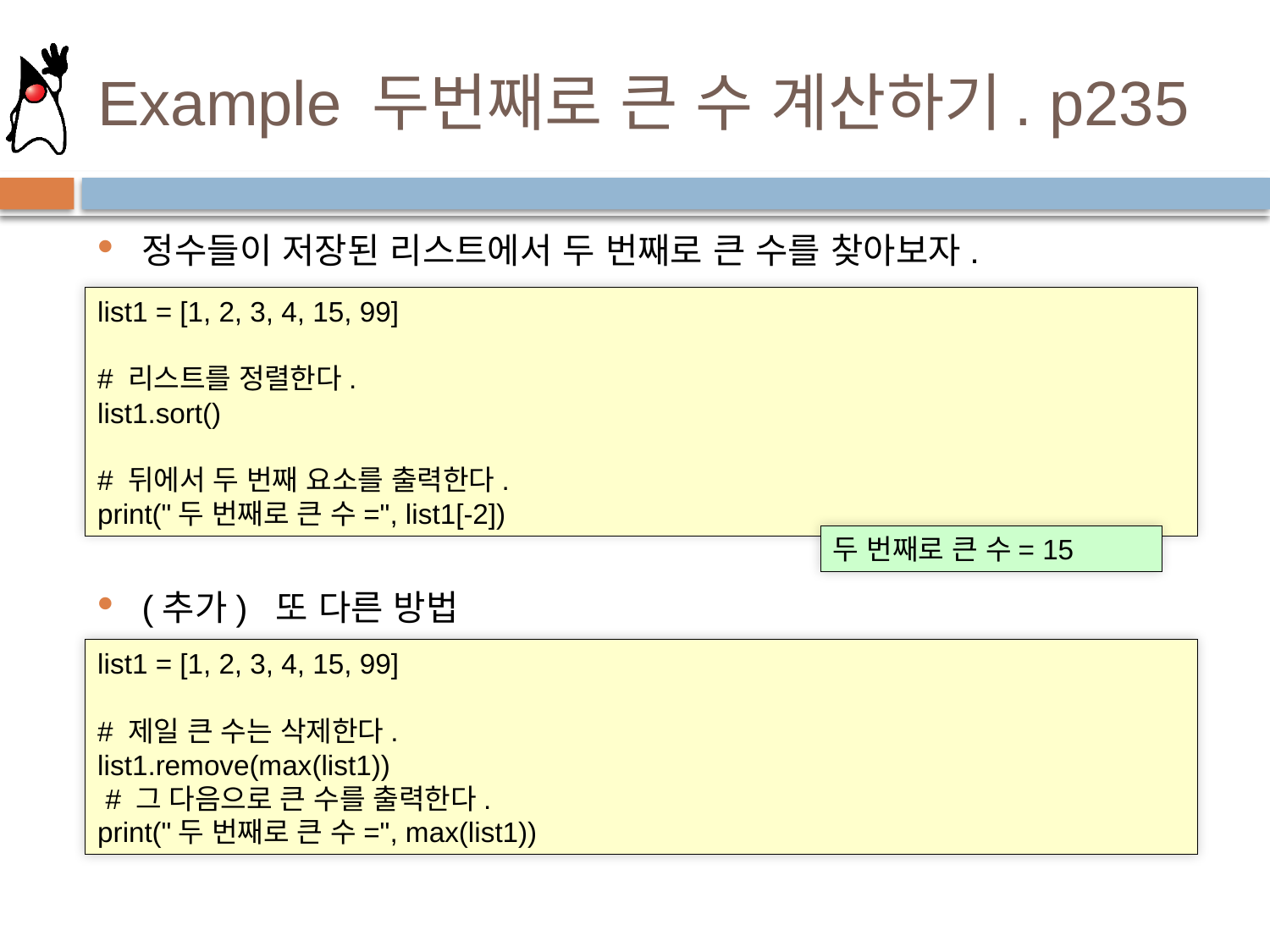

# Example 두번째로 큰 수 계산하기. p235
정수들이 저장된 리스트에서 두 번째로 큰 수를 찾아보자.

(추가)  또 다른 방법
list1 = [1, 2, 3, 4, 15, 99]

# 리스트를 정렬한다.
list1.sort()

# 뒤에서 두 번째 요소를 출력한다.
print("두 번째로 큰 수=", list1[-2])
두 번째로 큰 수= 15
list1 = [1, 2, 3, 4, 15, 99]

# 제일 큰 수는 삭제한다.
list1.remove(max(list1))
 # 그 다음으로 큰 수를 출력한다.
print("두 번째로 큰 수=", max(list1))